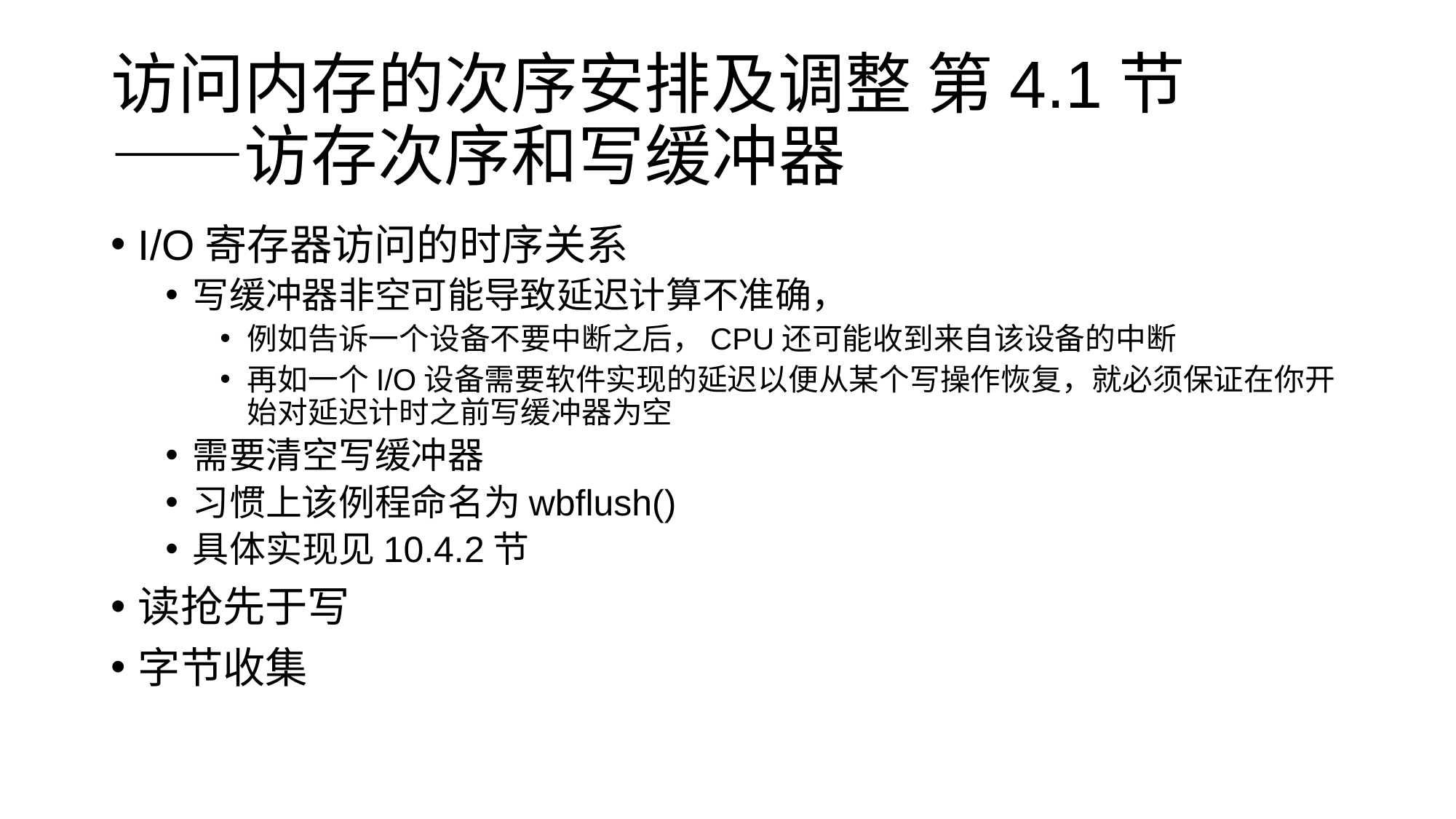

# 访问内存的次序安排及调整 第4.1节 ——访存次序和写缓冲器
I/O寄存器访问的时序关系
写缓冲器非空可能导致延迟计算不准确，
例如告诉一个设备不要中断之后，CPU还可能收到来自该设备的中断
再如一个I/O设备需要软件实现的延迟以便从某个写操作恢复，就必须保证在你开始对延迟计时之前写缓冲器为空
需要清空写缓冲器
习惯上该例程命名为wbflush()
具体实现见10.4.2节
读抢先于写
字节收集